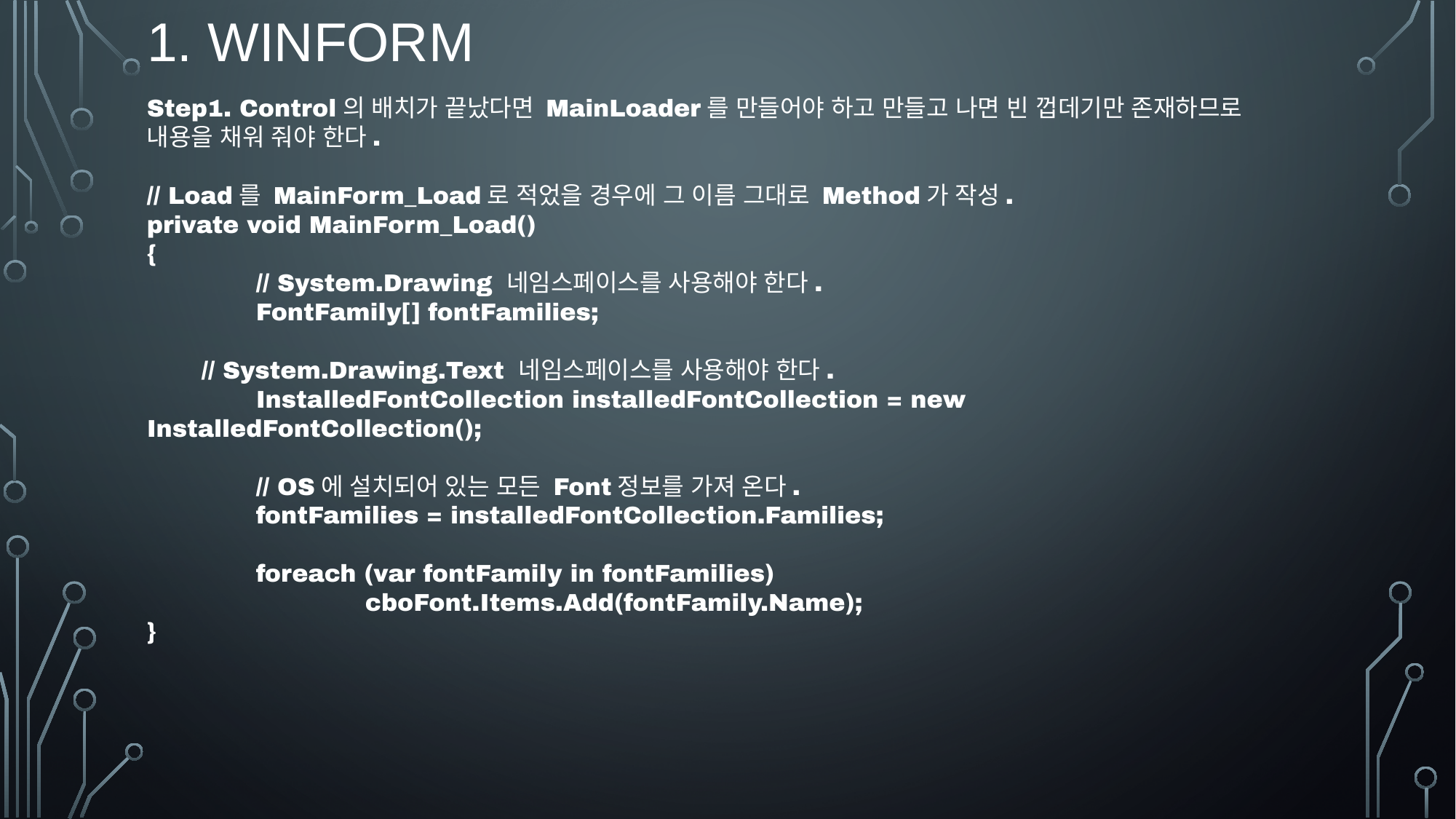

# 1. winform
Step1. Control의 배치가 끝났다면 MainLoader를 만들어야 하고 만들고 나면 빈 껍데기만 존재하므로 내용을 채워 줘야 한다.

// Load를 MainForm_Load로 적었을 경우에 그 이름 그대로 Method가 작성.
private void MainForm_Load()
{
	// System.Drawing 네임스페이스를 사용해야 한다.
	FontFamily[] fontFamilies;

// System.Drawing.Text 네임스페이스를 사용해야 한다.
	InstalledFontCollection installedFontCollection = new InstalledFontCollection();

	// OS에 설치되어 있는 모든 Font정보를 가져 온다.
	fontFamilies = installedFontCollection.Families;

	foreach (var fontFamily in fontFamilies)
		cboFont.Items.Add(fontFamily.Name);
}